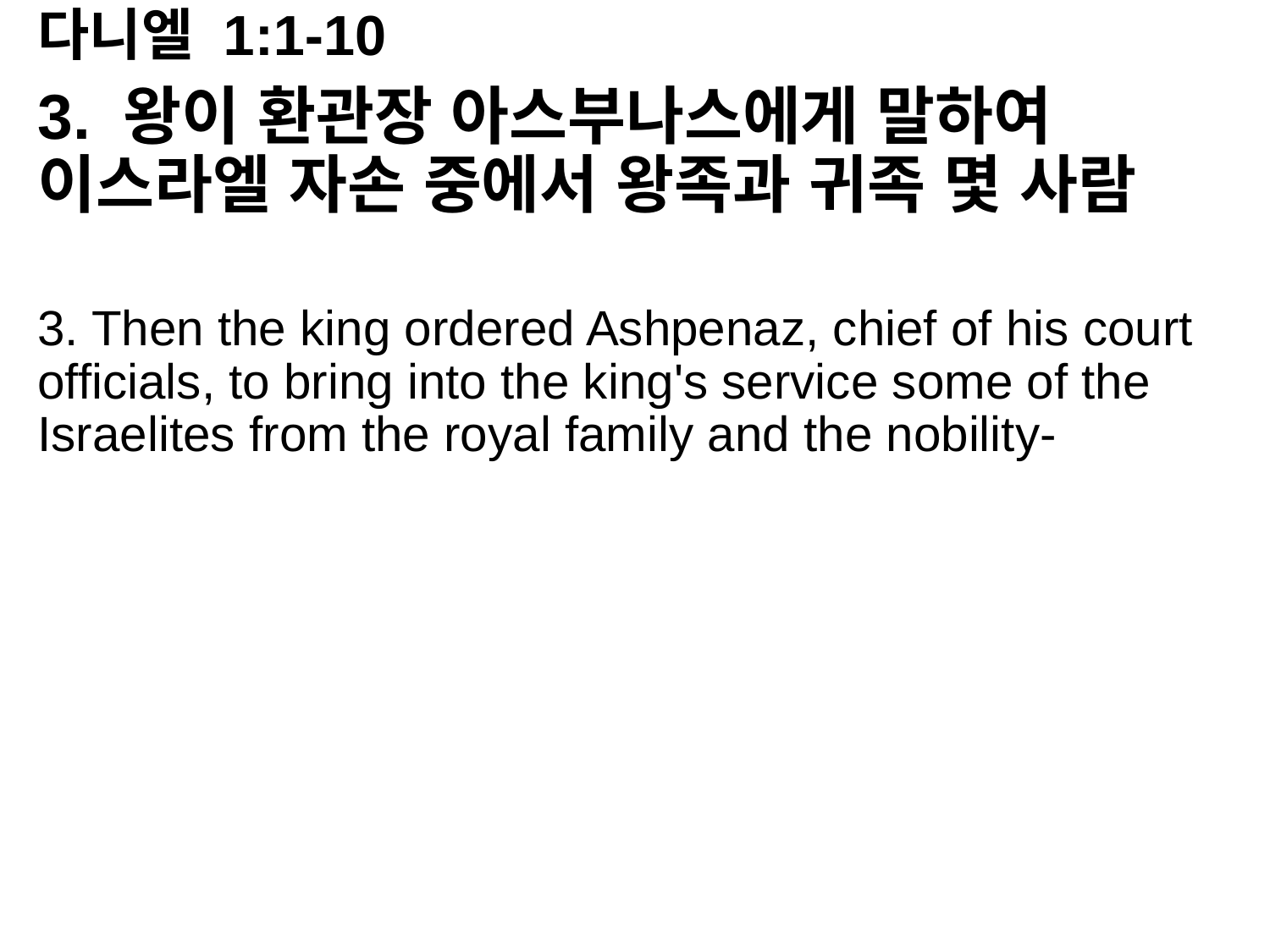

다니엘 1:1-10
3. 왕이 환관장 아스부나스에게 말하여 이스라엘 자손 중에서 왕족과 귀족 몇 사람

3. Then the king ordered Ashpenaz, chief of his court officials, to bring into the king's service some of the Israelites from the royal family and the nobility-